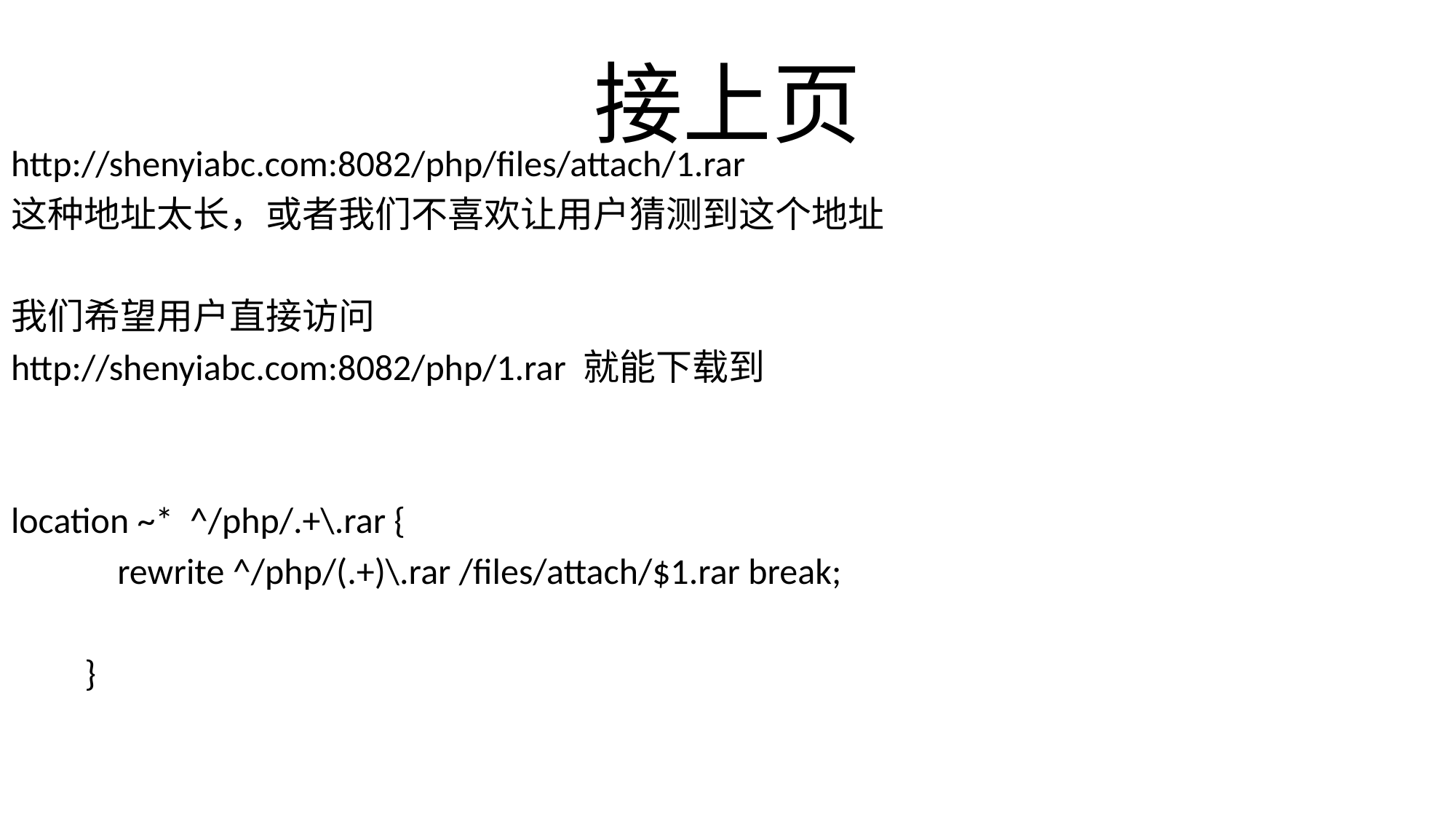

# 接上页
http://shenyiabc.com:8082/php/files/attach/1.rar
这种地址太长，或者我们不喜欢让用户猜测到这个地址

我们希望用户直接访问
http://shenyiabc.com:8082/php/1.rar 就能下载到

location ~*  ^/php/.+\.rar {
             rewrite ^/php/(.+)\.rar /files/attach/$1.rar break;

         }